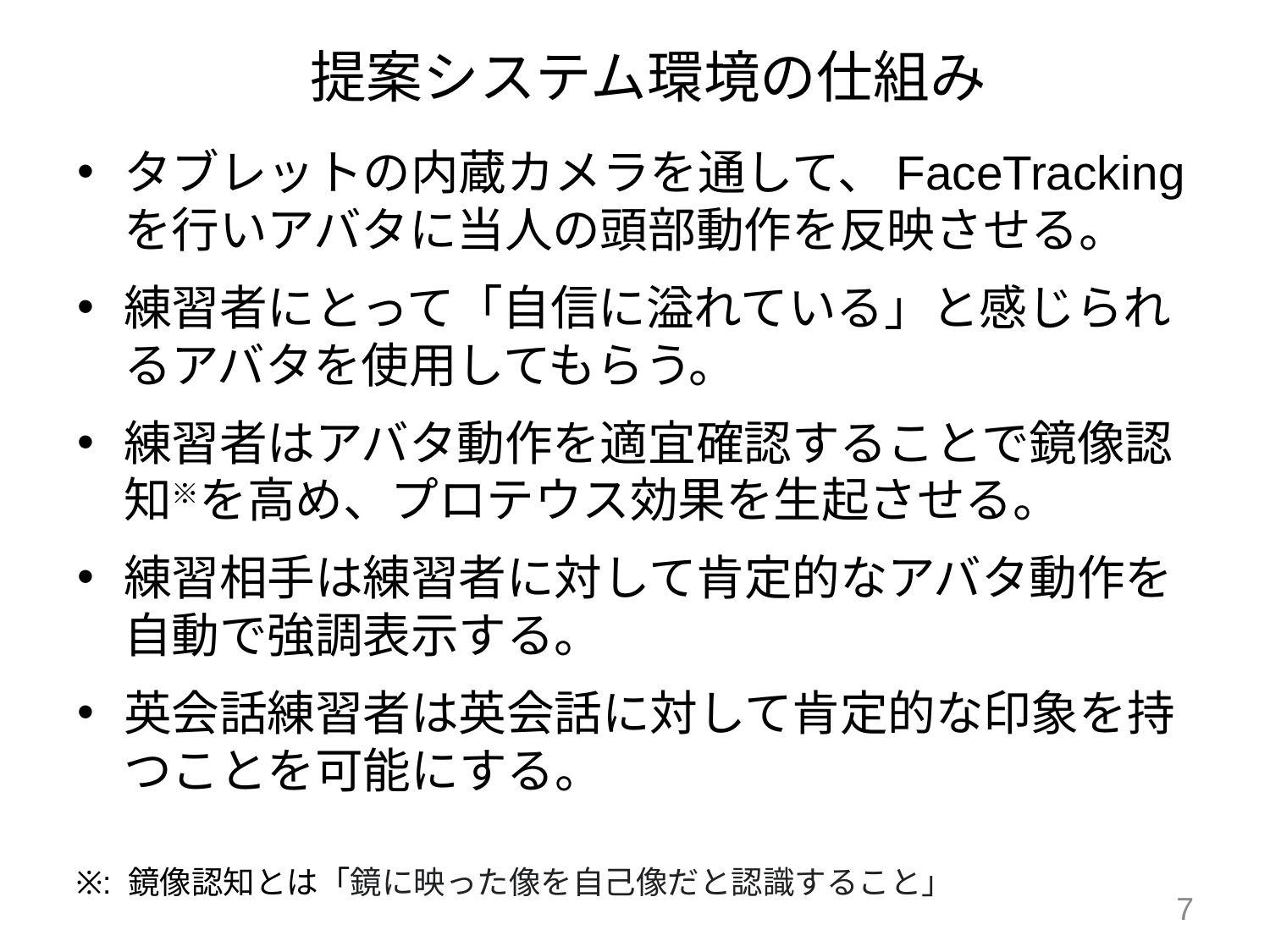

# 提案システム環境の仕組み
タブレットの内蔵カメラを通して、FaceTrackingを行いアバタに当人の頭部動作を反映させる。
練習者にとって「自信に溢れている」と感じられるアバタを使用してもらう。
練習者はアバタ動作を適宜確認することで鏡像認知※を高め、プロテウス効果を生起させる。
練習相手は練習者に対して肯定的なアバタ動作を自動で強調表示する。
英会話練習者は英会話に対して肯定的な印象を持つことを可能にする。

※: 鏡像認知とは「鏡に映った像を自己像だと認識すること」
7